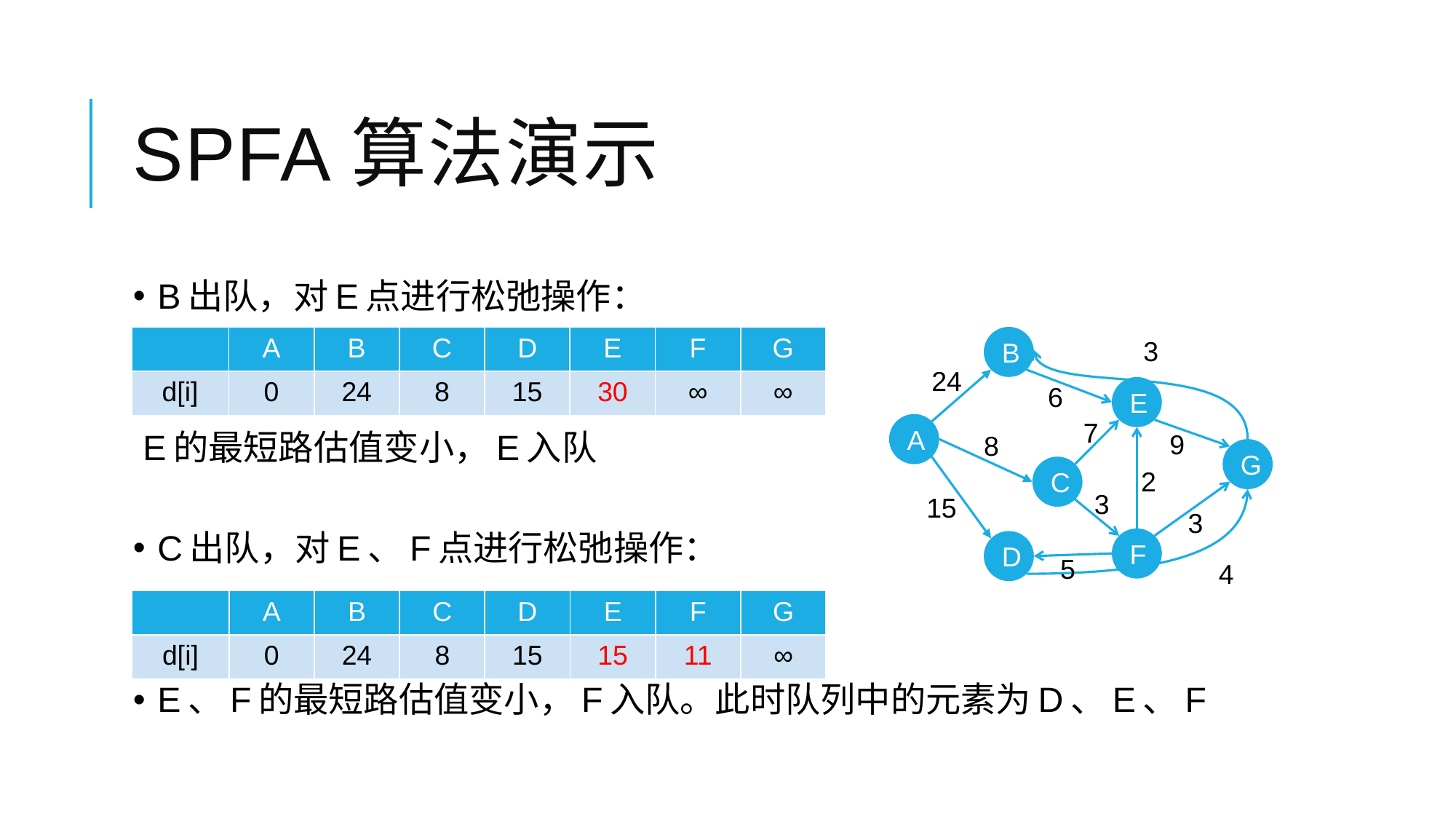

# SPFA算法演示
B出队，对E点进行松弛操作：

 E的最短路估值变小，E入队

C出队，对E、F点进行松弛操作：

E、F的最短路估值变小，F入队。此时队列中的元素为D、E、F
B
|  | A | B | C | D | E | F | G |
| --- | --- | --- | --- | --- | --- | --- | --- |
| d[i] | 0 | 24 | 8 | 15 | 30 | ∞ | ∞ |
3
24
6
E
7
A
9
8
G
C
2
3
15
3
F
D
5
4
|  | A | B | C | D | E | F | G |
| --- | --- | --- | --- | --- | --- | --- | --- |
| d[i] | 0 | 24 | 8 | 15 | 15 | 11 | ∞ |